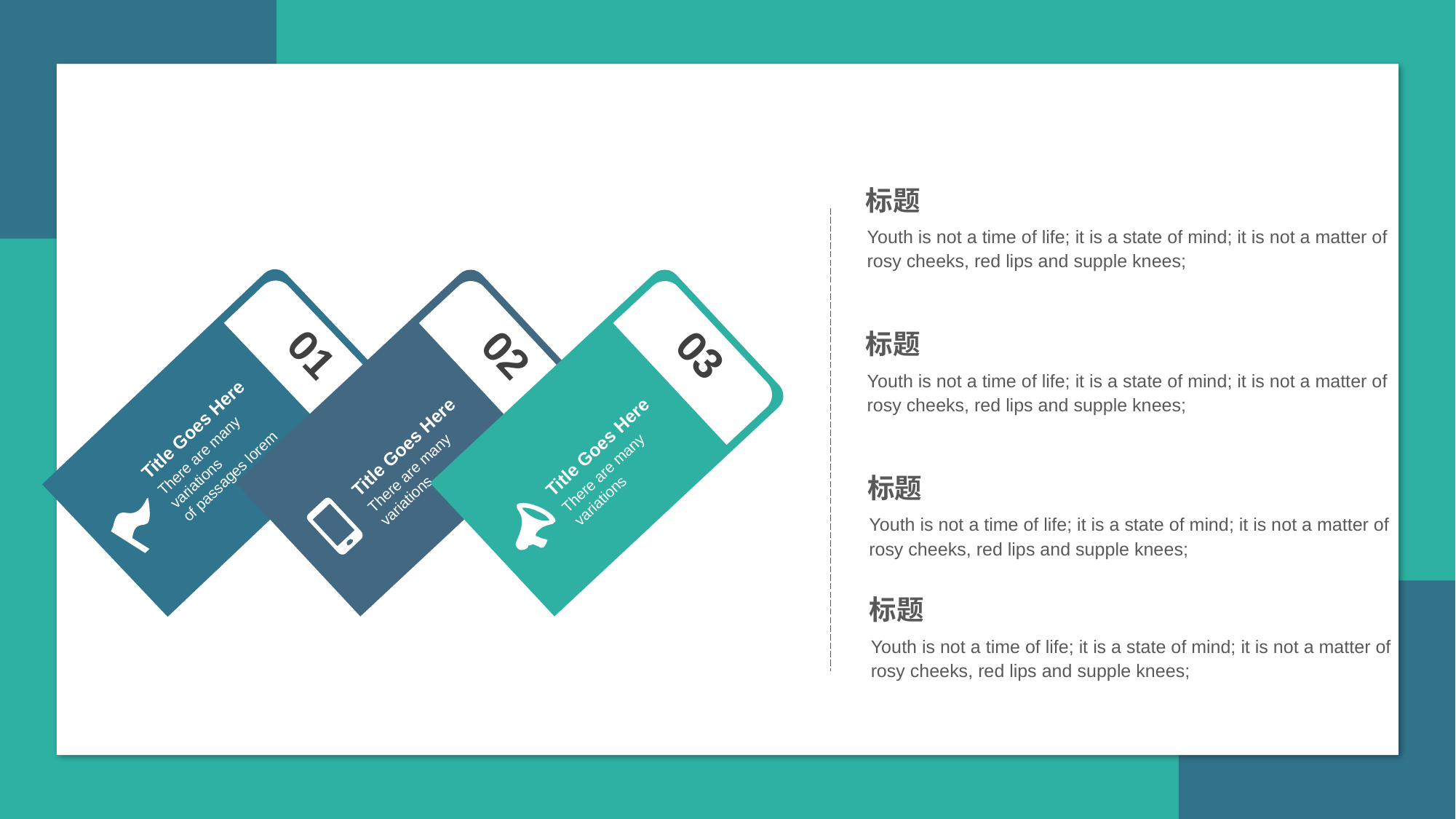

标题
Youth is not a time of life; it is a state of mind; it is not a matter of rosy cheeks, red lips and supple knees;
标题

01

Title Goes Here
There are many variations
of passages lorem

02

Title Goes Here
There are many variations

03

Title Goes Here
There are many variations

Youth is not a time of life; it is a state of mind; it is not a matter of rosy cheeks, red lips and supple knees;
标题
Youth is not a time of life; it is a state of mind; it is not a matter of rosy cheeks, red lips and supple knees;
标题
Youth is not a time of life; it is a state of mind; it is not a matter of rosy cheeks, red lips and supple knees;